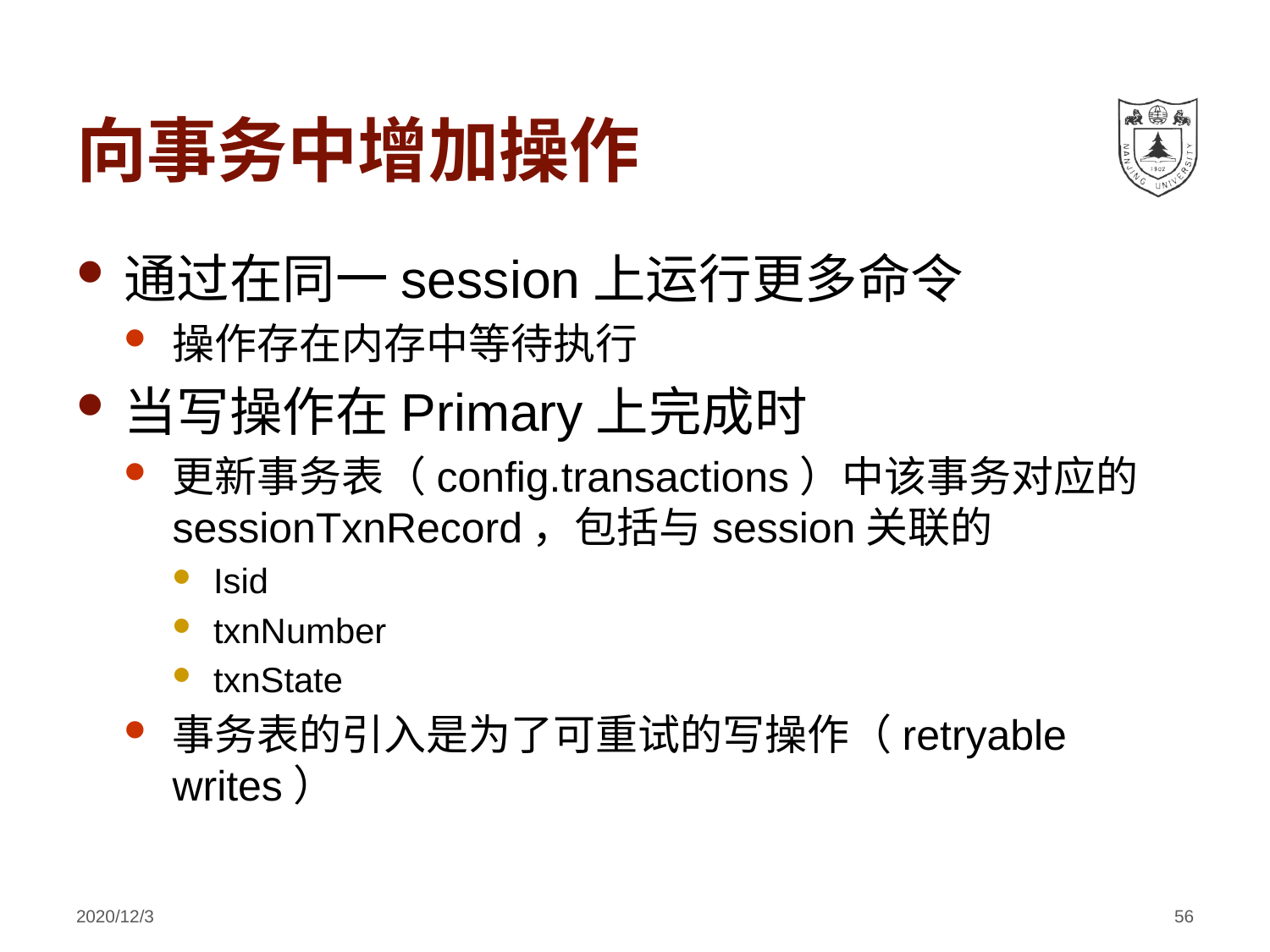

# 向事务中增加操作
通过在同一session上运行更多命令
操作存在内存中等待执行
当写操作在Primary上完成时
更新事务表（config.transactions）中该事务对应的sessionTxnRecord，包括与session关联的
Isid
txnNumber
txnState
事务表的引入是为了可重试的写操作（retryable writes）

2020/12/3

56